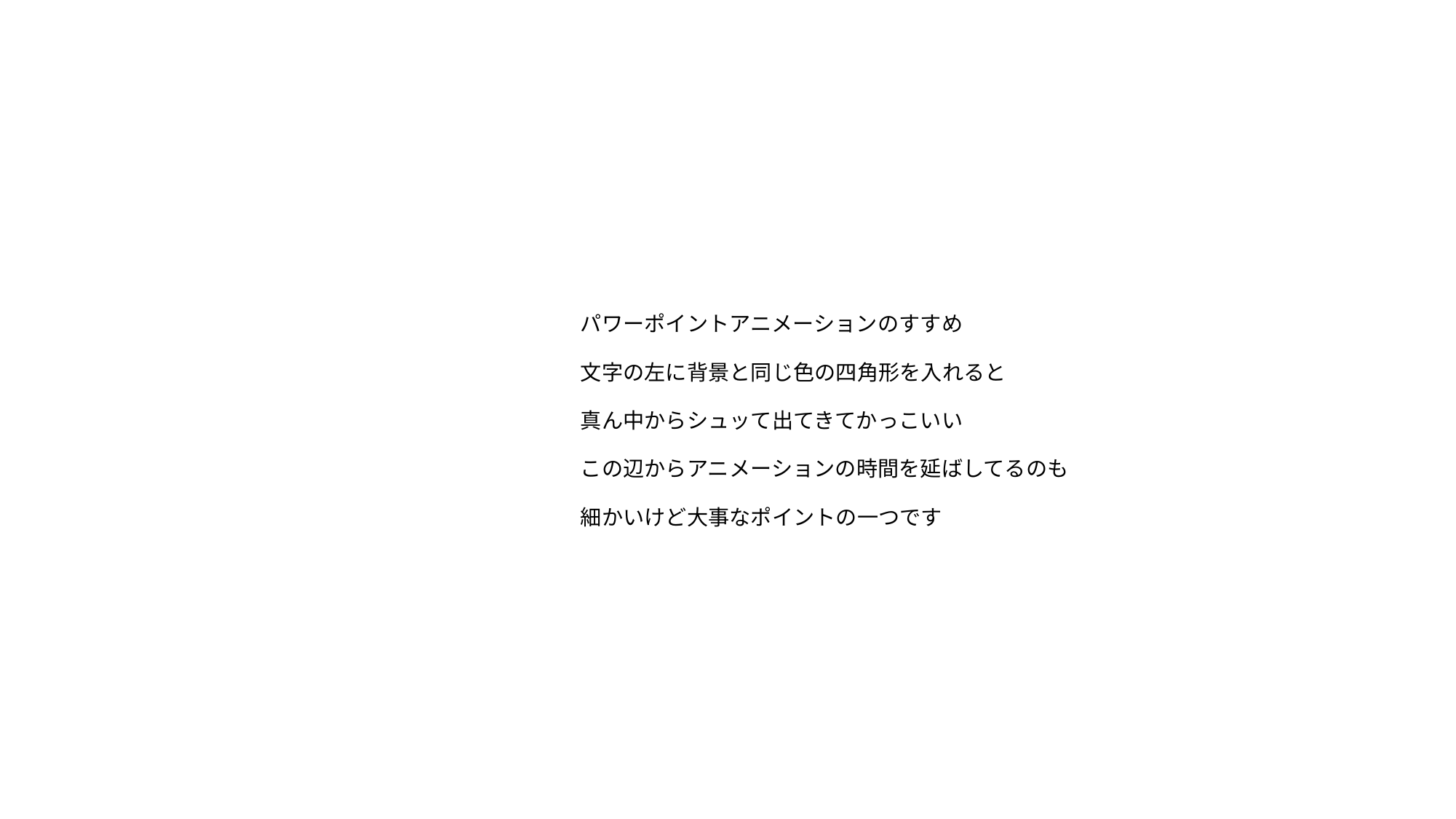

パワーポイントアニメーションのすすめ
文字の左に背景と同じ色の四角形を入れると
真ん中からシュッて出てきてかっこいい
この辺からアニメーションの時間を延ばしてるのも
細かいけど大事なポイントの一つです